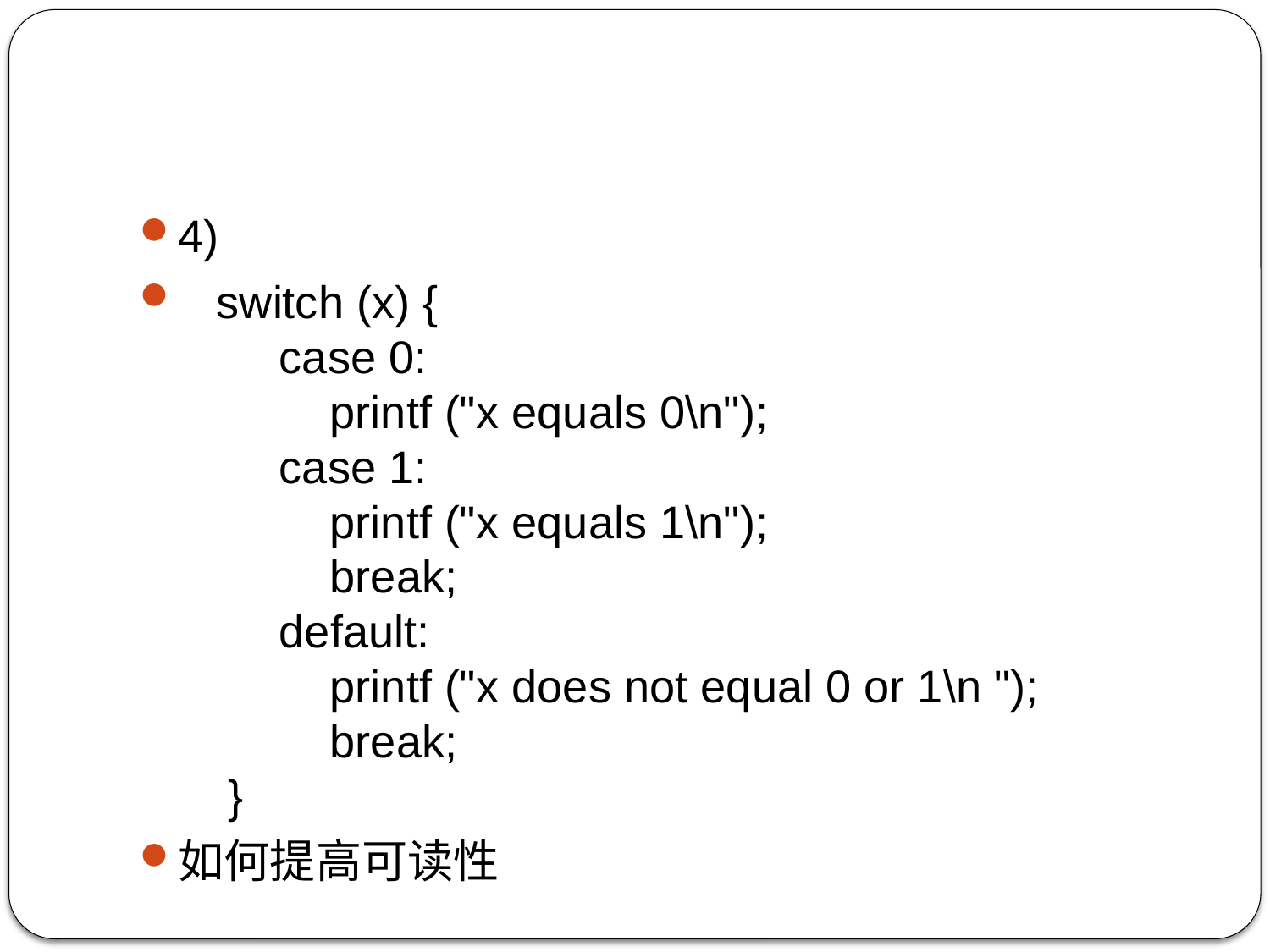

#
4)
   switch (x) {
        case 0:
            printf ("x equals 0\n");
        case 1:
            printf ("x equals 1\n");
            break;
        default:
            printf ("x does not equal 0 or 1\n ");
            break;
    }
如何提高可读性